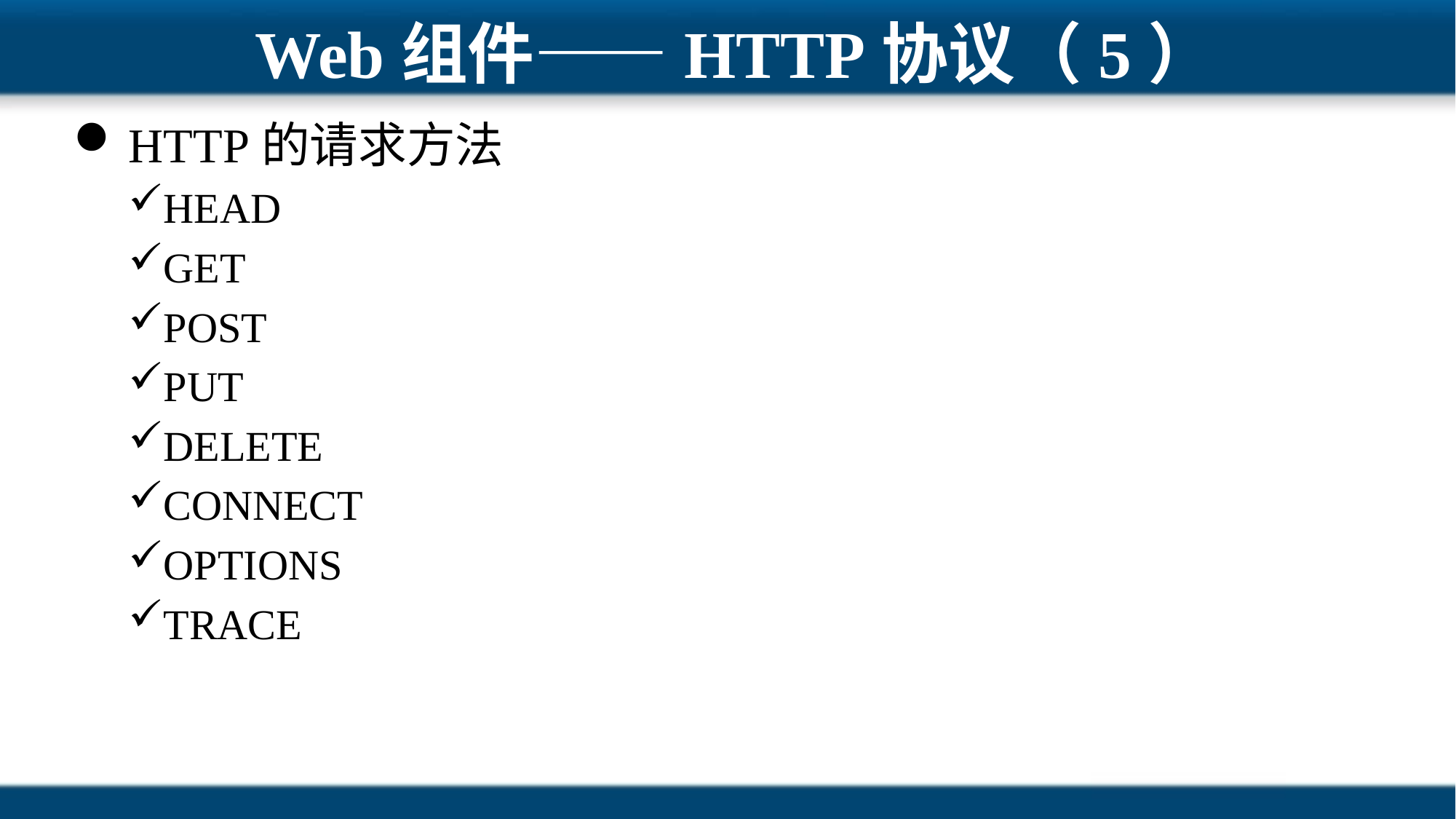

# Web组件——HTTP协议（5）
HTTP的请求方法
HEAD
GET
POST
PUT
DELETE
CONNECT
OPTIONS
TRACE